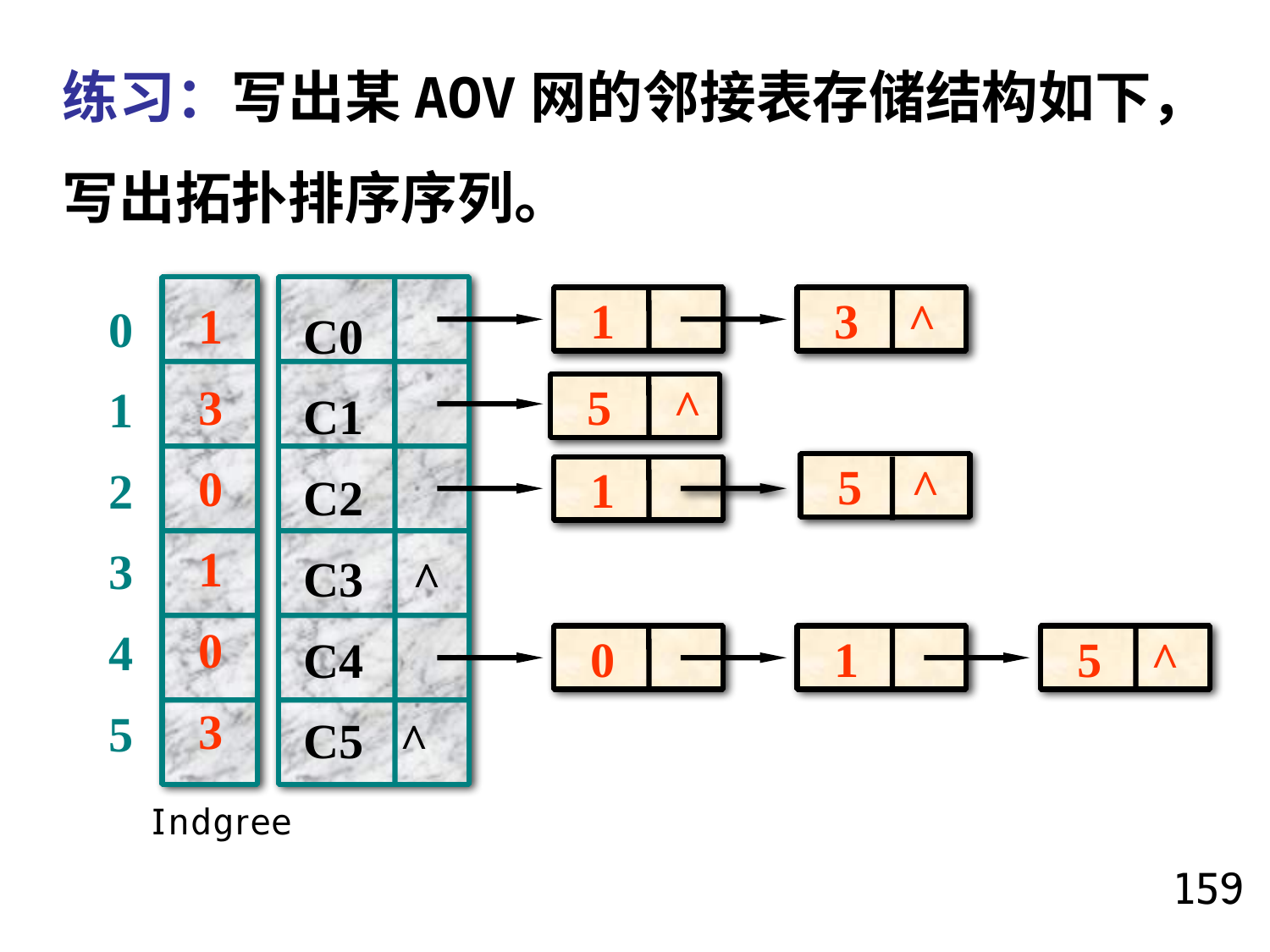

练习：写出某AOV网的邻接表存储结构如下，写出拓扑排序序列。

1
3
0
1
0
3
 C0
 C1
 C2
 C3    ^
 C4
 C5   ^

0
1
2
3
4
5
  1

  3    ^

  5     ^

  5    ^
  1

  0

  1

  5    ^

Indgree
159